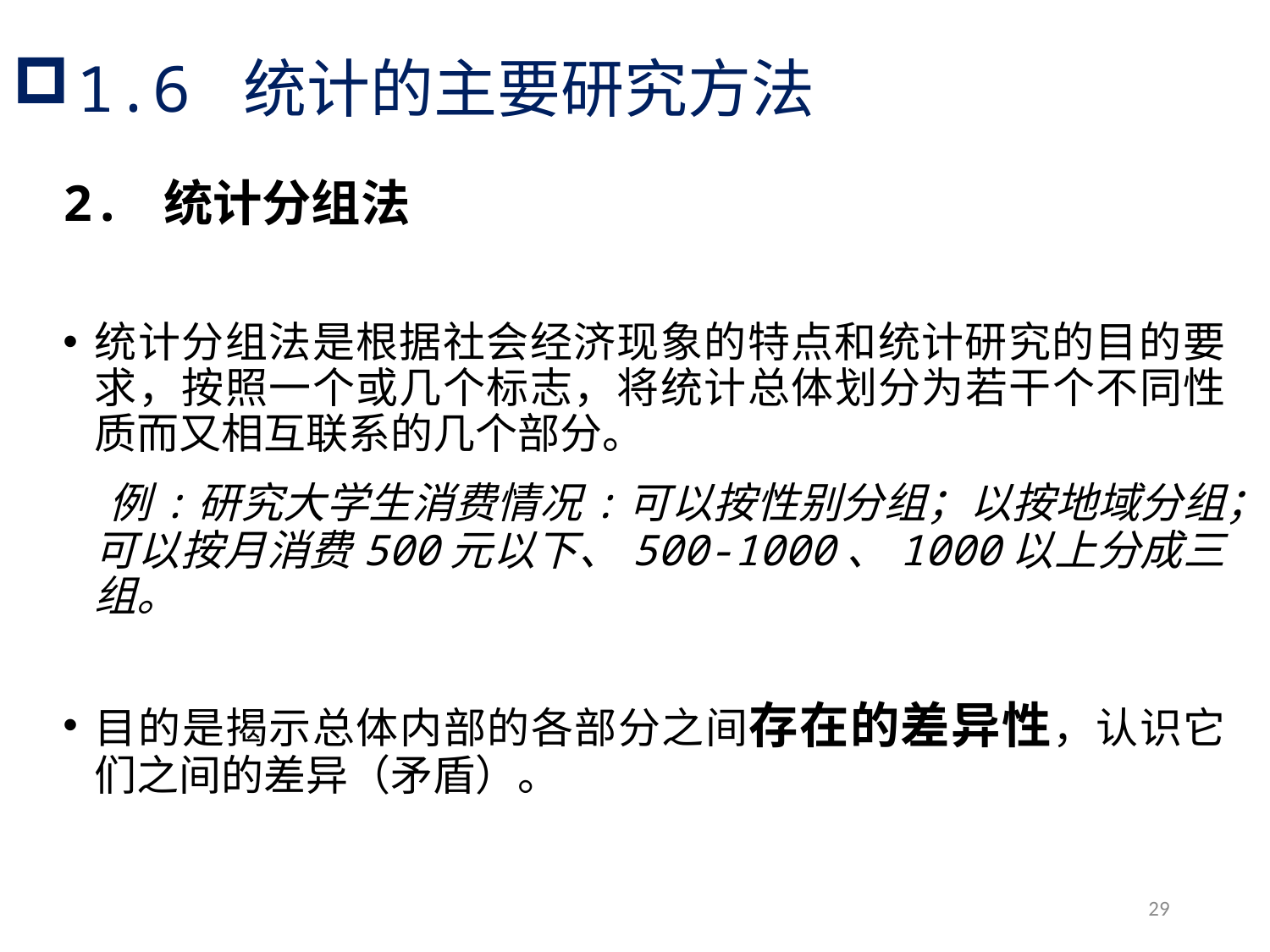

1.6 统计的主要研究方法
2. 统计分组法

统计分组法是根据社会经济现象的特点和统计研究的目的要求，按照一个或几个标志，将统计总体划分为若干个不同性质而又相互联系的几个部分。
   例:研究大学生消费情况:可以按性别分组；以按地域分组；可以按月消费500元以下、500-1000、1000以上分成三组。

目的是揭示总体内部的各部分之间存在的差异性，认识它们之间的差异（矛盾）。

29